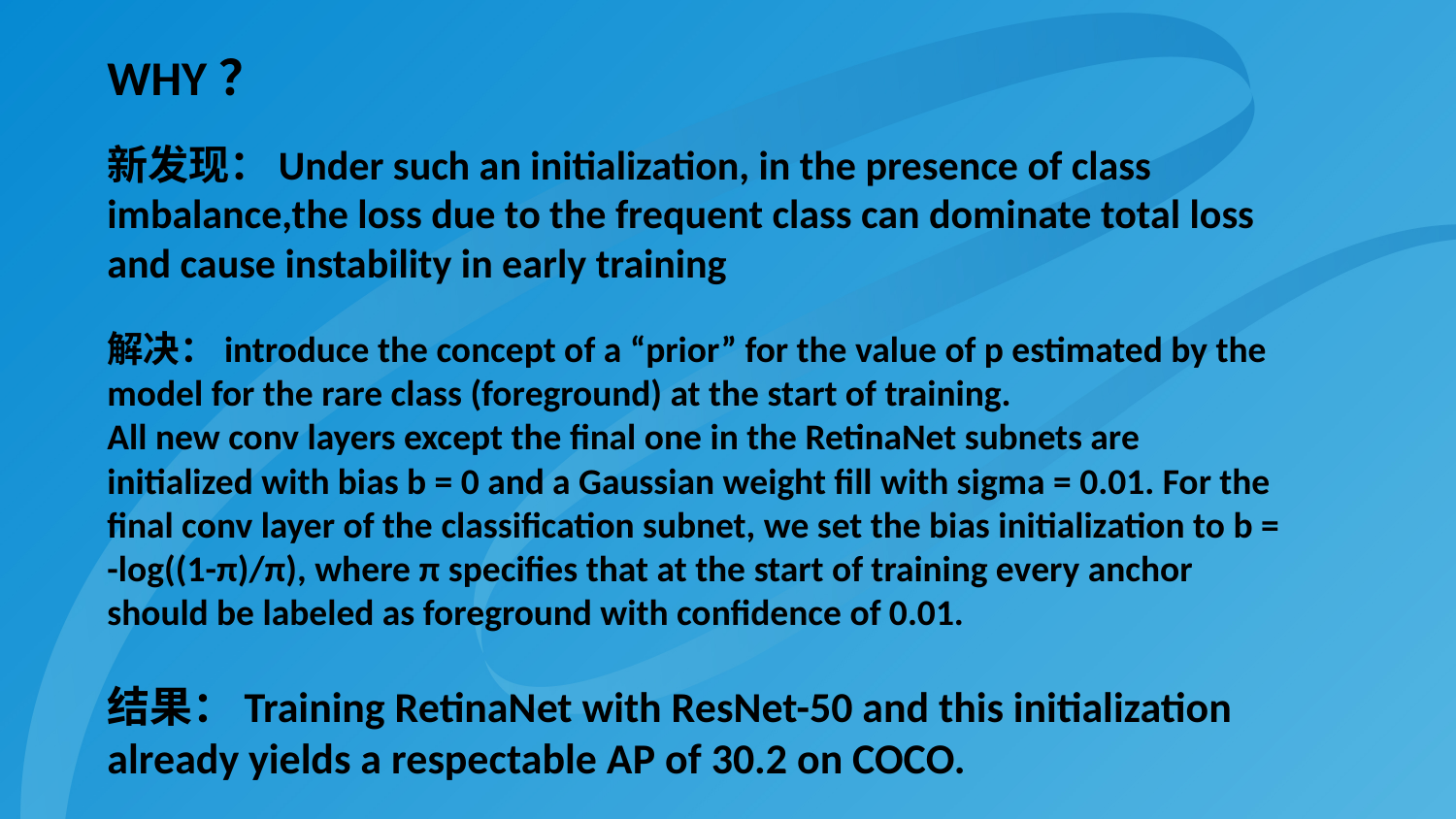

# why？
新发现：Under such an initialization, in the presence of class imbalance,the loss due to the frequent class can dominate total loss and cause instability in early training
解决：introduce the concept of a “prior” for the value of p estimated by the model for the rare class (foreground) at the start of training.
All new conv layers except the final one in the RetinaNet subnets are initialized with bias b = 0 and a Gaussian weight fill with sigma = 0.01. For the final conv layer of the classification subnet, we set the bias initialization to b = -log((1-π)/π), where π specifies that at the start of training every anchor should be labeled as foreground with confidence of 0.01.
结果：Training RetinaNet with ResNet-50 and this initialization already yields a respectable AP of 30.2 on COCO.